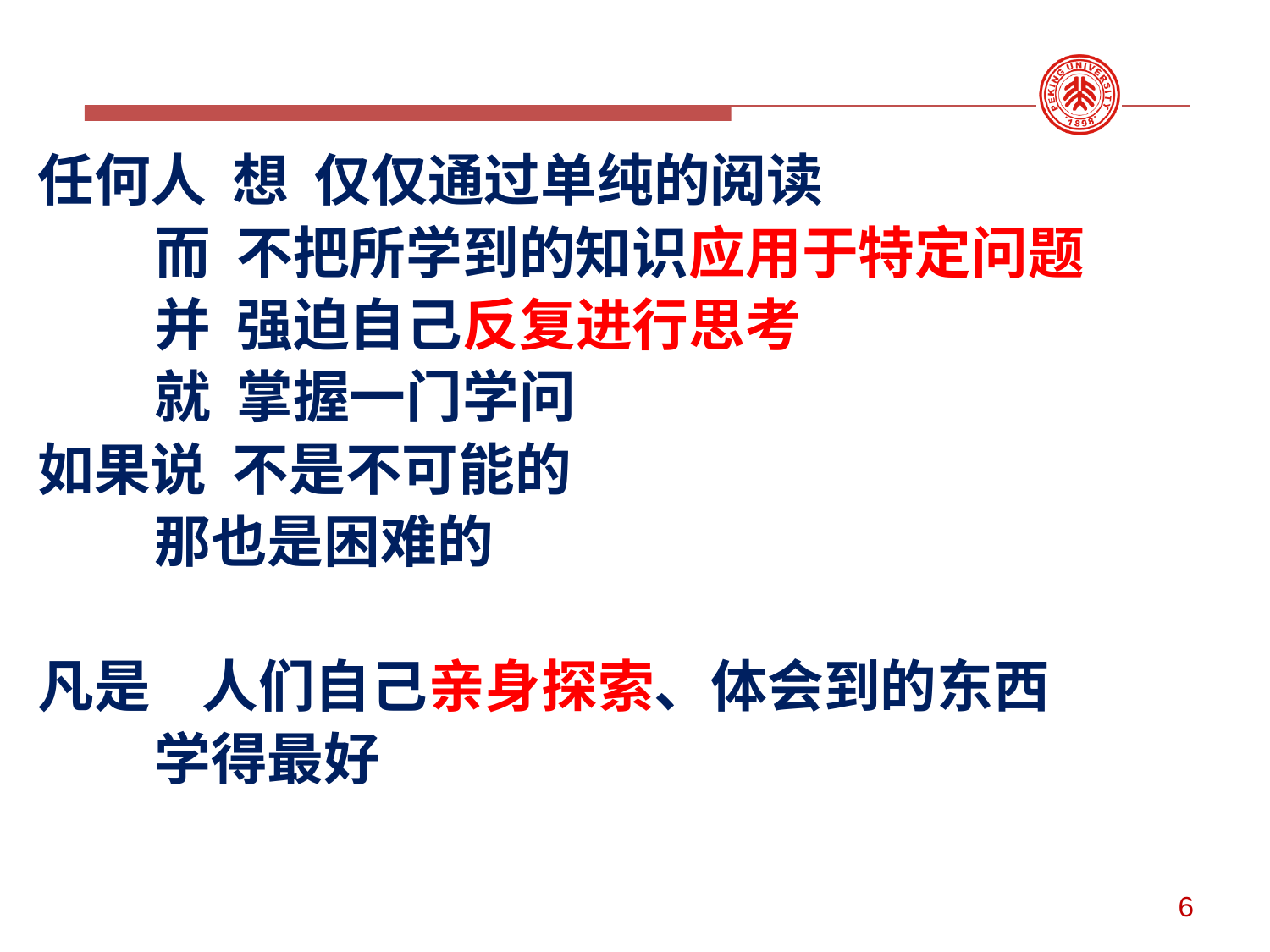

任何人  想  仅仅通过单纯的阅读
        而  不把所学到的知识应用于特定问题
        并  强迫自己反复进行思考
        就  掌握一门学问
如果说  不是不可能的
        那也是困难的

凡是    人们自己亲身探索、体会到的东西
        学得最好
6